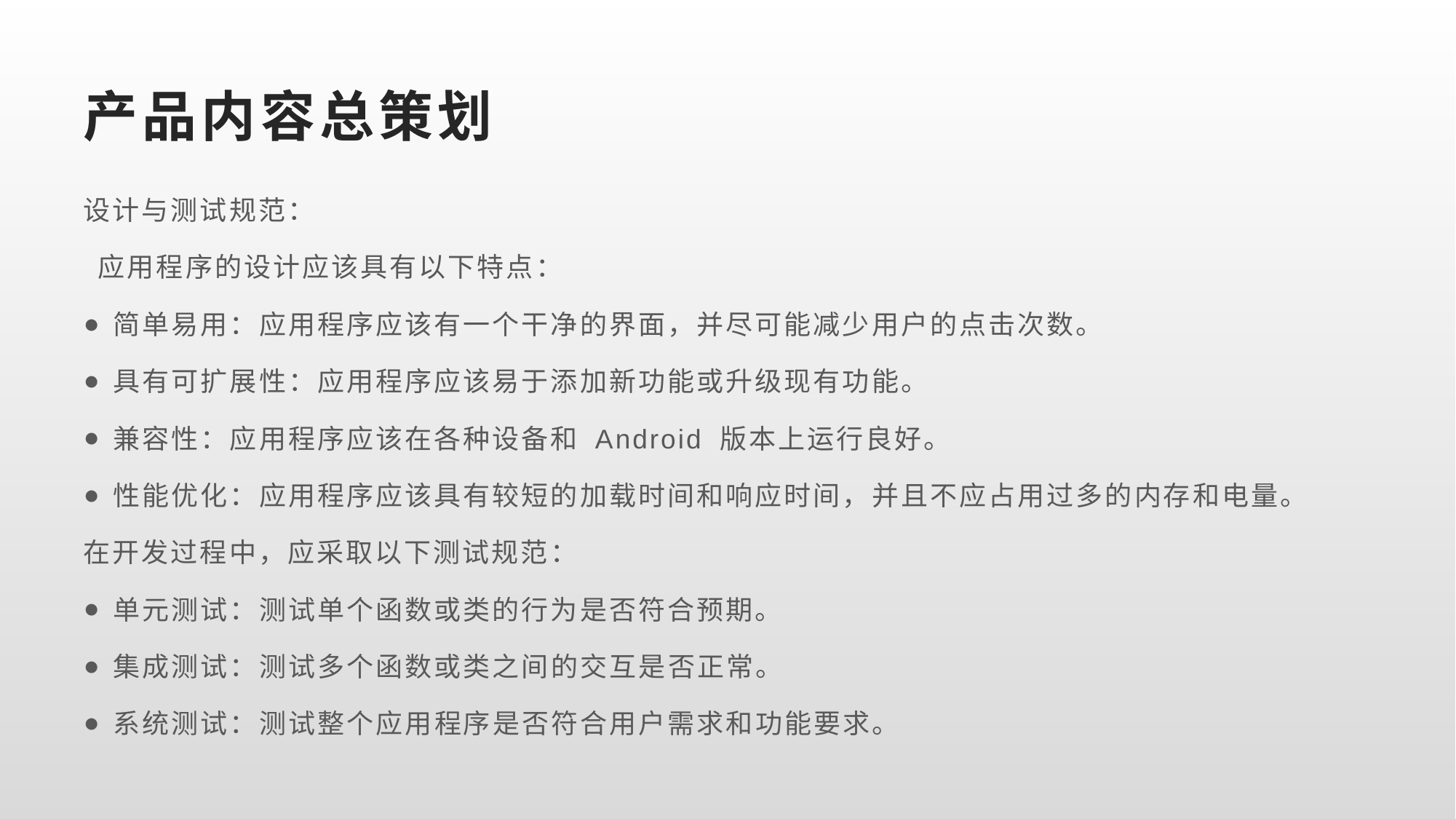

# 产品内容总策划
设计与测试规范：
 应用程序的设计应该具有以下特点：
简单易用：应用程序应该有一个干净的界面，并尽可能减少用户的点击次数。
具有可扩展性：应用程序应该易于添加新功能或升级现有功能。
兼容性：应用程序应该在各种设备和 Android 版本上运行良好。
性能优化：应用程序应该具有较短的加载时间和响应时间，并且不应占用过多的内存和电量。
在开发过程中，应采取以下测试规范：
单元测试：测试单个函数或类的行为是否符合预期。
集成测试：测试多个函数或类之间的交互是否正常。
系统测试：测试整个应用程序是否符合用户需求和功能要求。